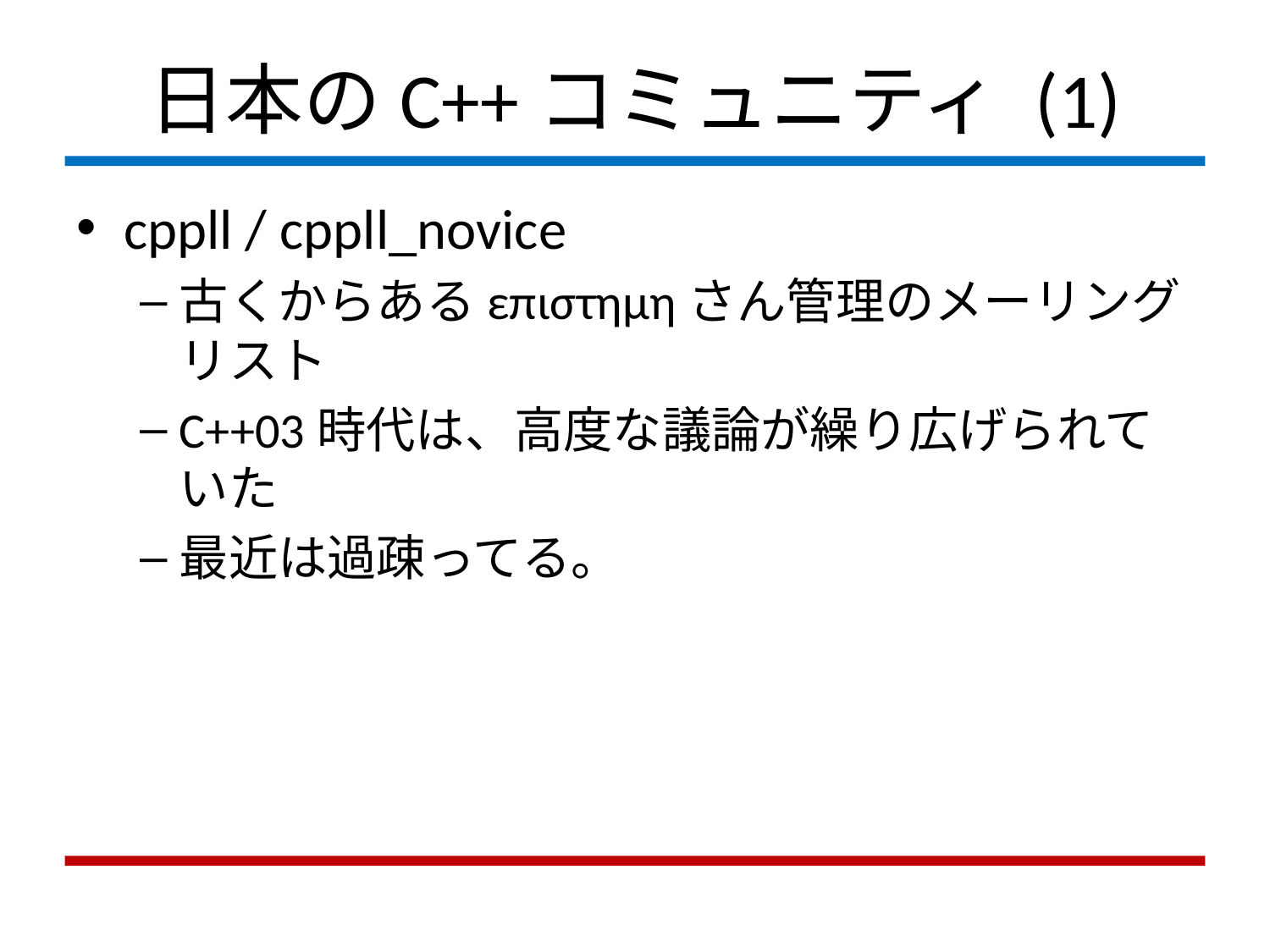

# 日本のC++コミュニティ (1)
cppll / cppll_novice
古くからあるεπιστημηさん管理のメーリングリスト
C++03時代は、高度な議論が繰り広げられていた
最近は過疎ってる。